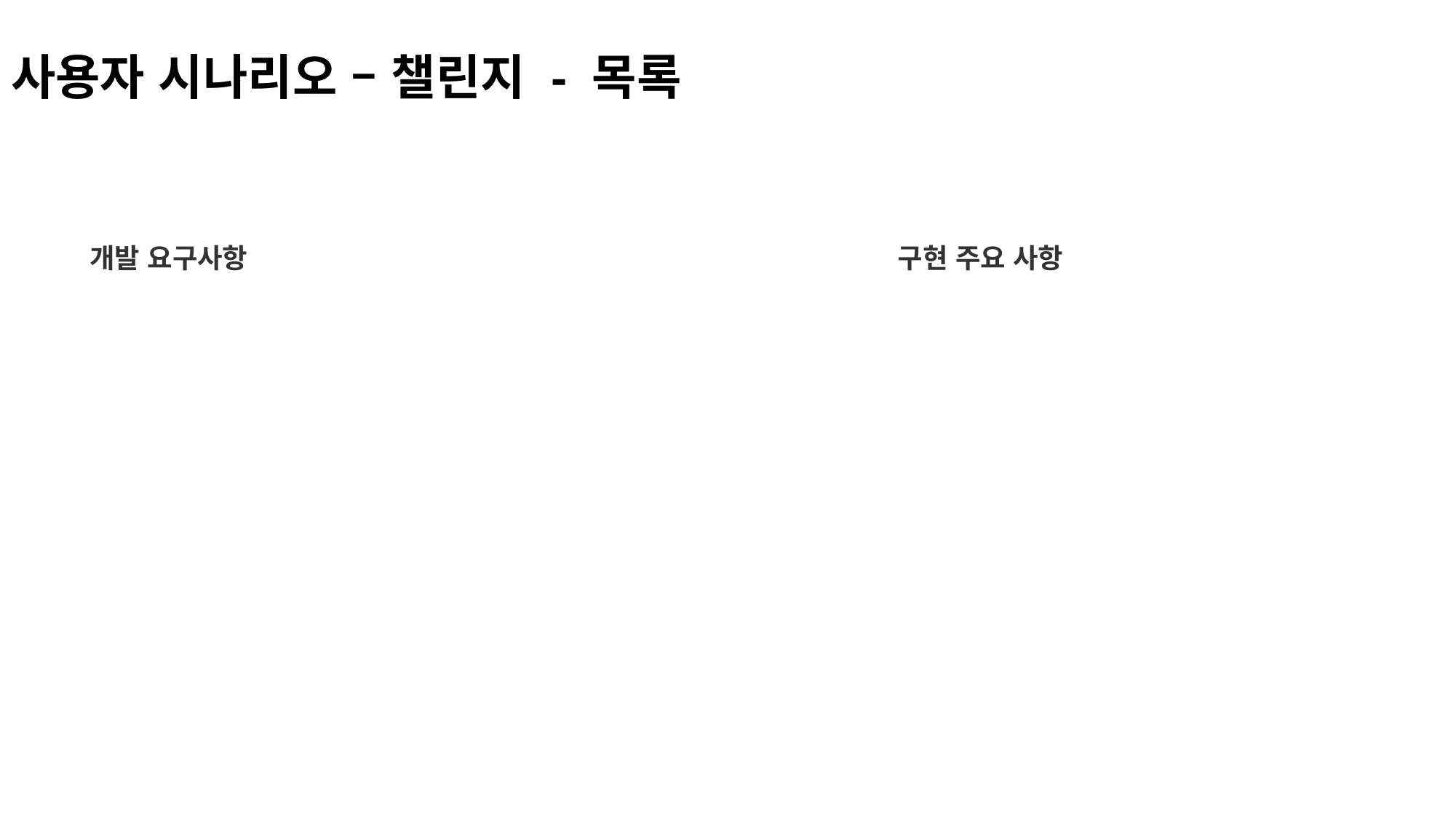

# 사용자 시나리오 – 챌린지 - 목록
개발 요구사항
구현 주요 사항